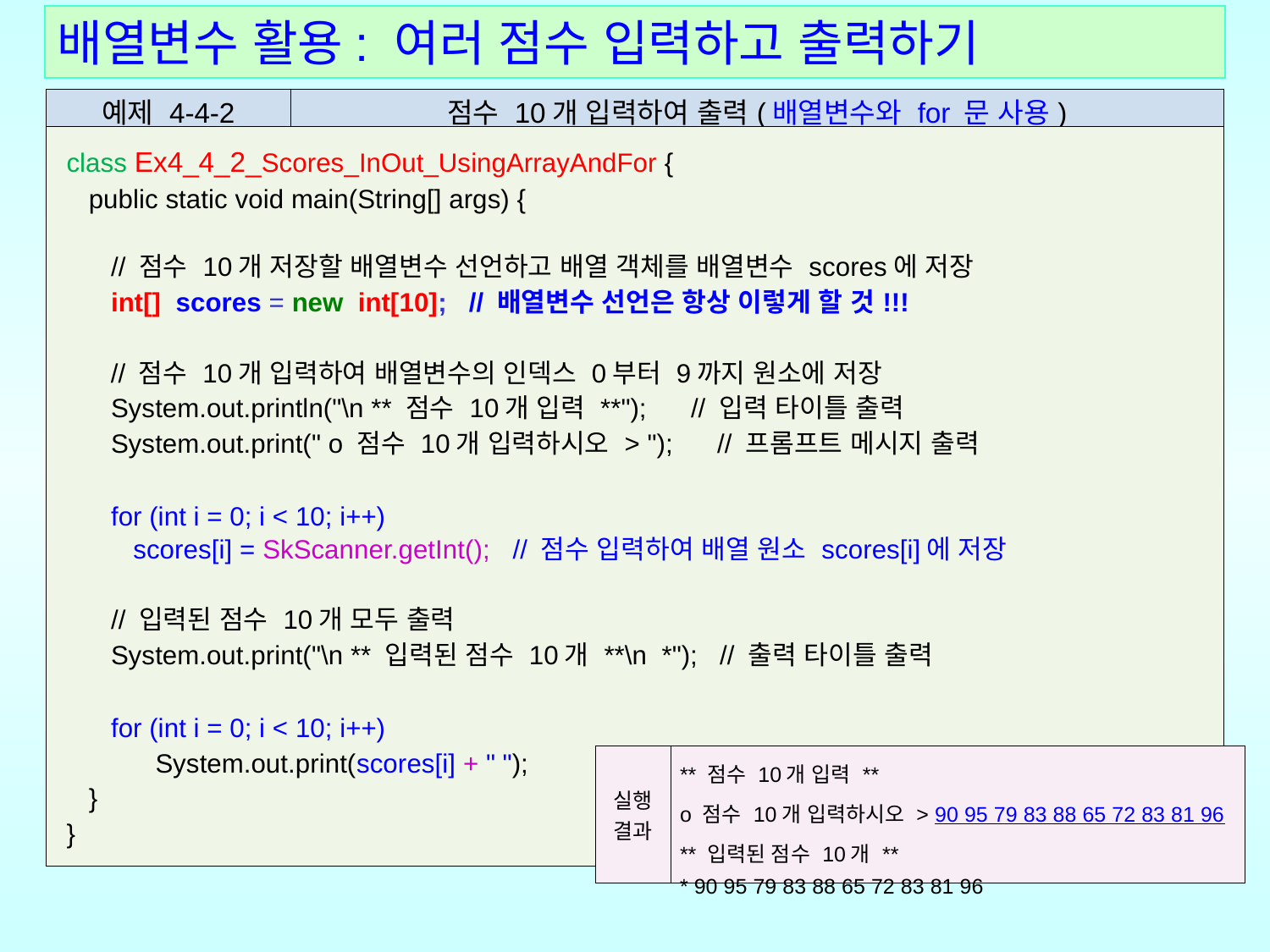

배열변수 활용: 여러 점수 입력하고 출력하기
| 예제 4-4-2 | 점수 10개 입력하여 출력(배열변수와 for 문 사용) |
| --- | --- |
| class Ex4\_4\_2\_Scores\_InOut\_UsingArrayAndFor { public static void main(String[] args) { // 점수 10개 저장할 배열변수 선언하고 배열 객체를 배열변수 scores에 저장 int[] scores = new int[10]; // 배열변수 선언은 항상 이렇게 할 것!!! // 점수 10개 입력하여 배열변수의 인덱스 0부터 9까지 원소에 저장 System.out.println("\n \*\* 점수 10개 입력 \*\*"); // 입력 타이틀 출력 System.out.print(" o 점수 10개 입력하시오 > "); // 프롬프트 메시지 출력 for (int i = 0; i < 10; i++) scores[i] = SkScanner.getInt(); // 점수 입력하여 배열 원소 scores[i]에 저장 // 입력된 점수 10개 모두 출력 System.out.print("\n \*\* 입력된 점수 10개 \*\*\n \*"); // 출력 타이틀 출력 for (int i = 0; i < 10; i++) System.out.print(scores[i] + " "); } } |  |
| 실행결과 | \*\* 점수 10개 입력 \*\* o 점수 10개 입력하시오 > 90 95 79 83 88 65 72 83 81 96 \*\* 입력된 점수 10개 \*\* \* 90 95 79 83 88 65 72 83 81 96 |
| --- | --- |